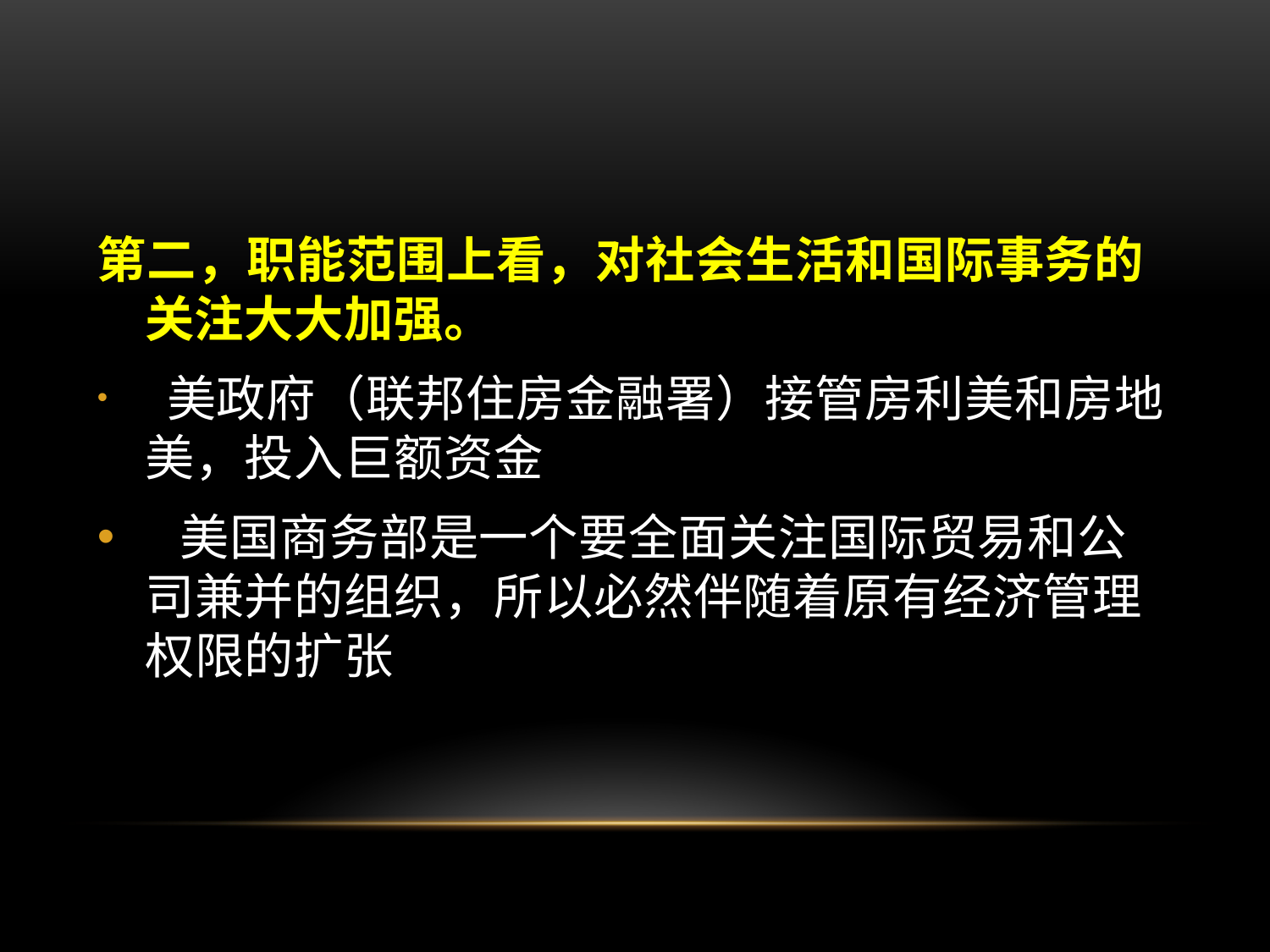

第二，职能范围上看，对社会生活和国际事务的关注大大加强。
  美政府（联邦住房金融署）接管房利美和房地美，投入巨额资金
  美国商务部是一个要全面关注国际贸易和公司兼并的组织，所以必然伴随着原有经济管理权限的扩张